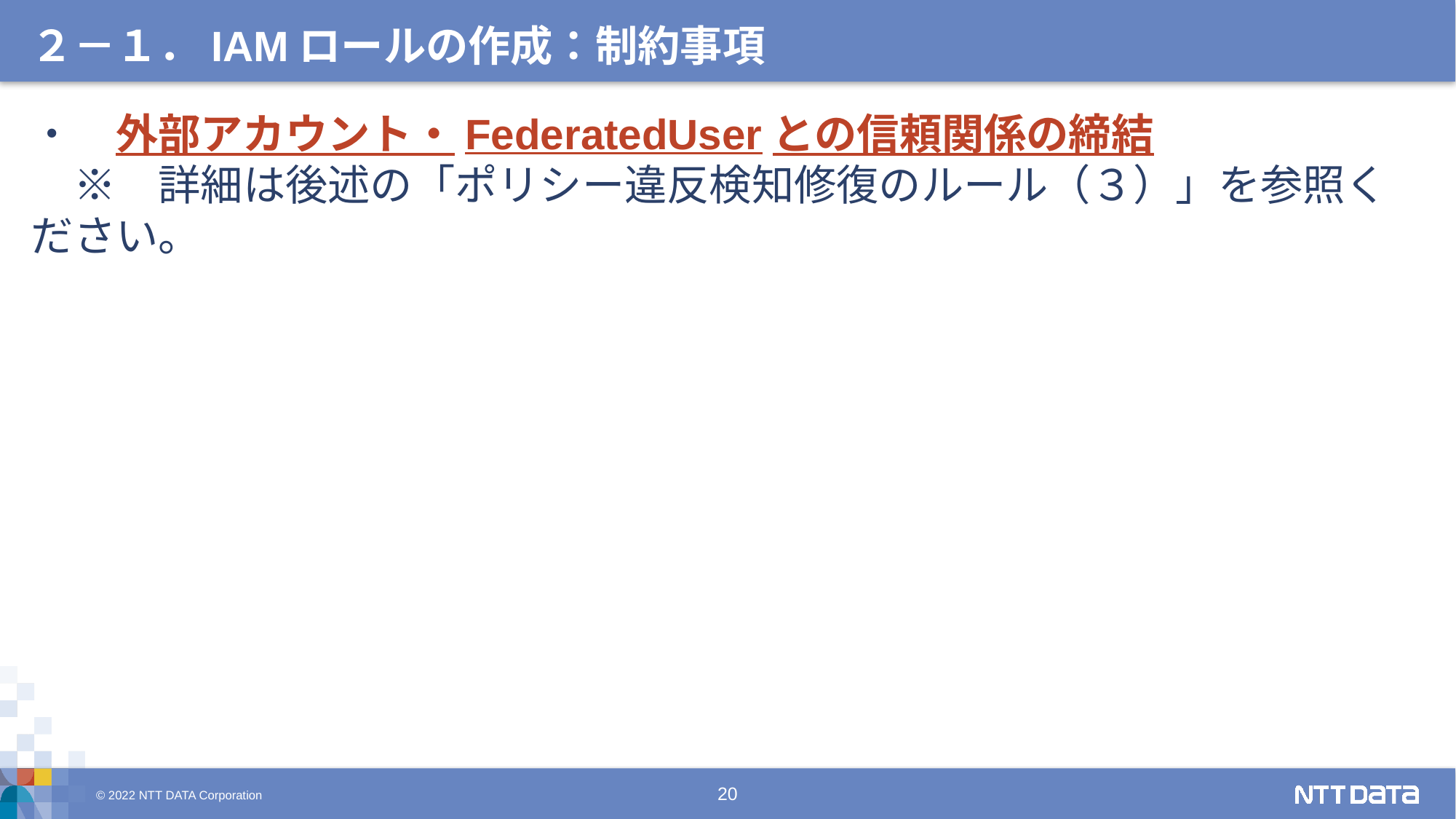

２－１．IAMロールの作成：制約事項
・　外部アカウント・FederatedUserとの信頼関係の締結
　※　詳細は後述の「ポリシー違反検知修復のルール（３）」を参照ください。